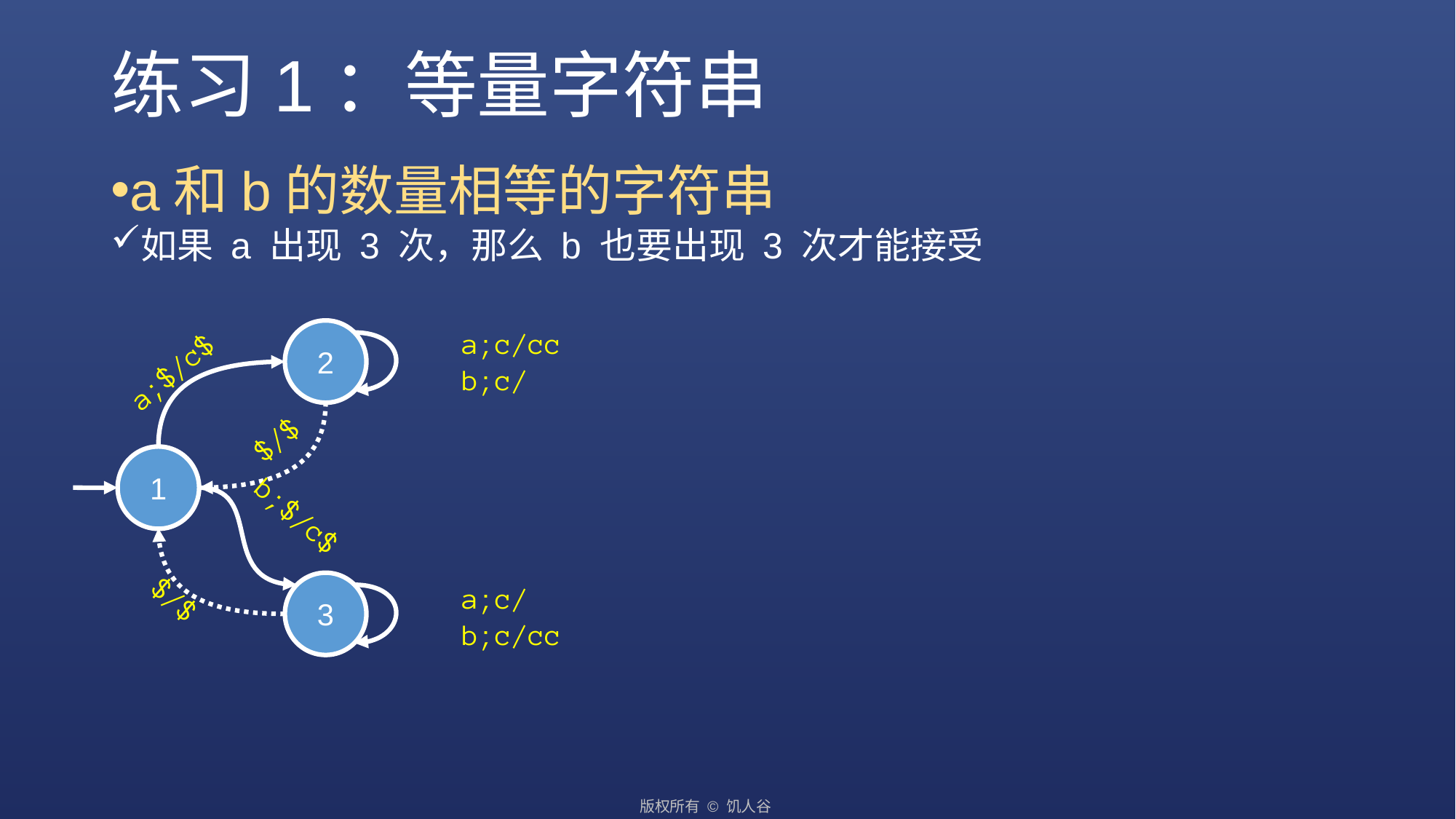

# 练习1：等量字符串
a和b的数量相等的字符串
如果 a 出现 3 次，那么 b 也要出现 3 次才能接受

启发：不一定要分别压入 a 和 b，只需要压入或弹出 c
a;c/cc
b;c/
2
a;$/c$
$/$
1
b;$/c$
3
a;c/
b;c/cc
$/$